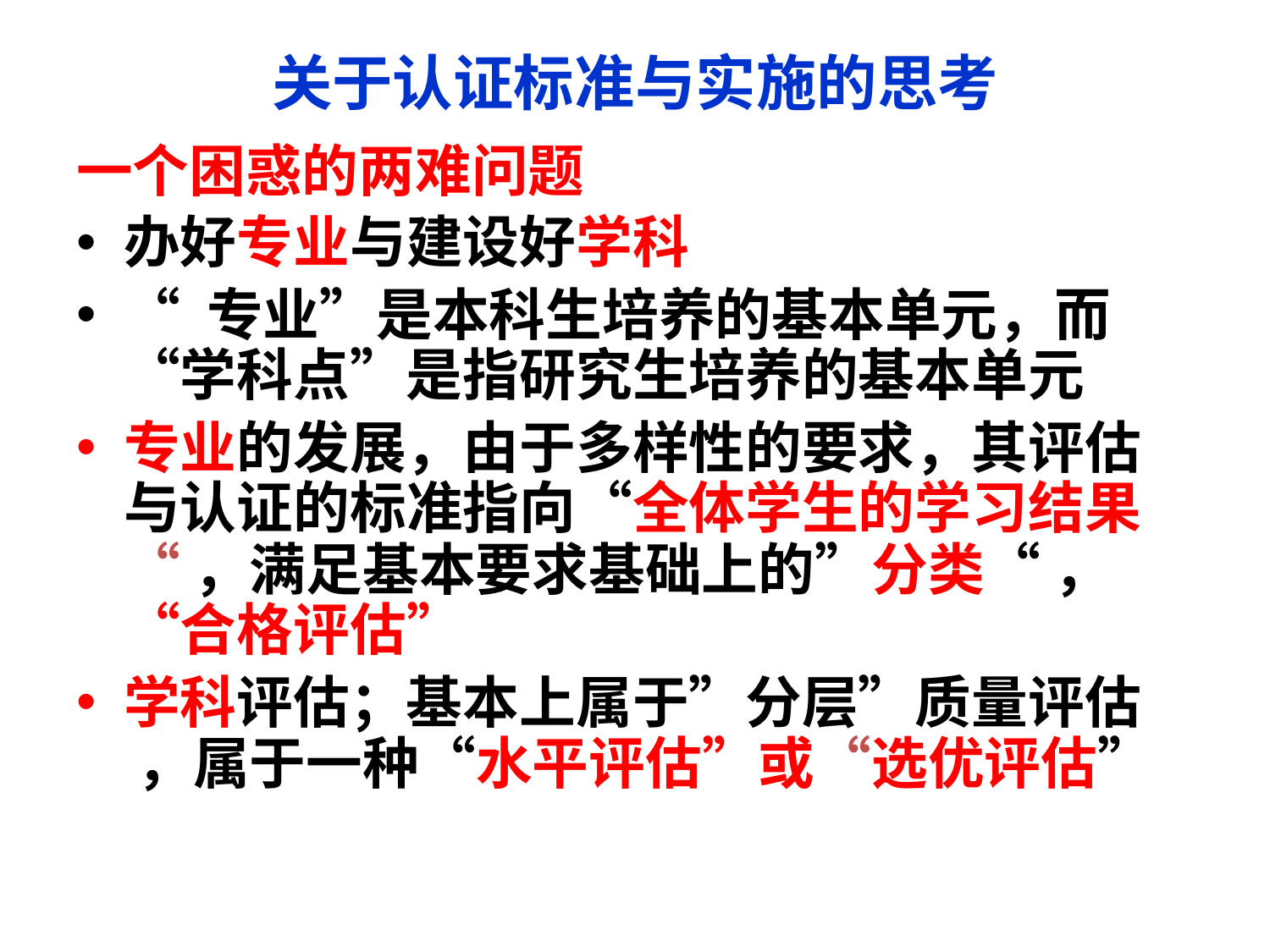

# 关于认证标准与实施的思考
一个困惑的两难问题
办好专业与建设好学科
“ 专业”是本科生培养的基本单元，而“学科点”是指研究生培养的基本单元
专业的发展，由于多样性的要求，其评估与认证的标准指向“全体学生的学习结果“ ，满足基本要求基础上的”分类“ ，“合格评估”
学科评估；基本上属于”分层”质量评估 ，属于一种“水平评估”或“选优评估”